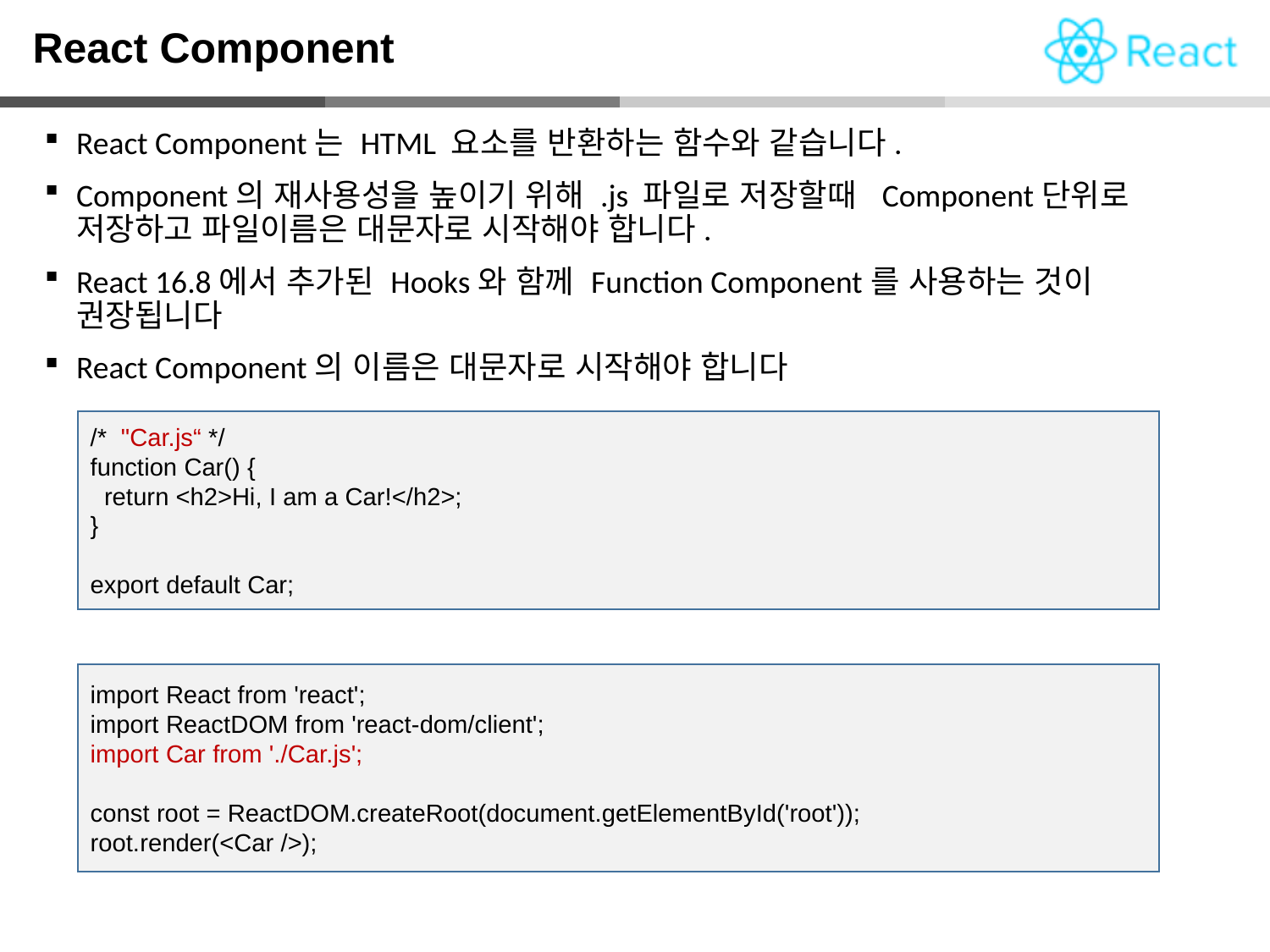

React Component
React Component는 HTML 요소를 반환하는 함수와 같습니다.
Component의 재사용성을 높이기 위해 .js 파일로 저장할때  Component단위로 저장하고 파일이름은 대문자로 시작해야 합니다.
React 16.8에서 추가된 Hooks와 함께 Function Component를 사용하는 것이 권장됩니다
React Component의 이름은 대문자로 시작해야 합니다

/*  "Car.js“ */
function Car() {
  return <h2>Hi, I am a Car!</h2>;
}

export default Car;

import React from 'react';
import ReactDOM from 'react-dom/client';
import Car from './Car.js';

const root = ReactDOM.createRoot(document.getElementById('root'));
root.render(<Car />);